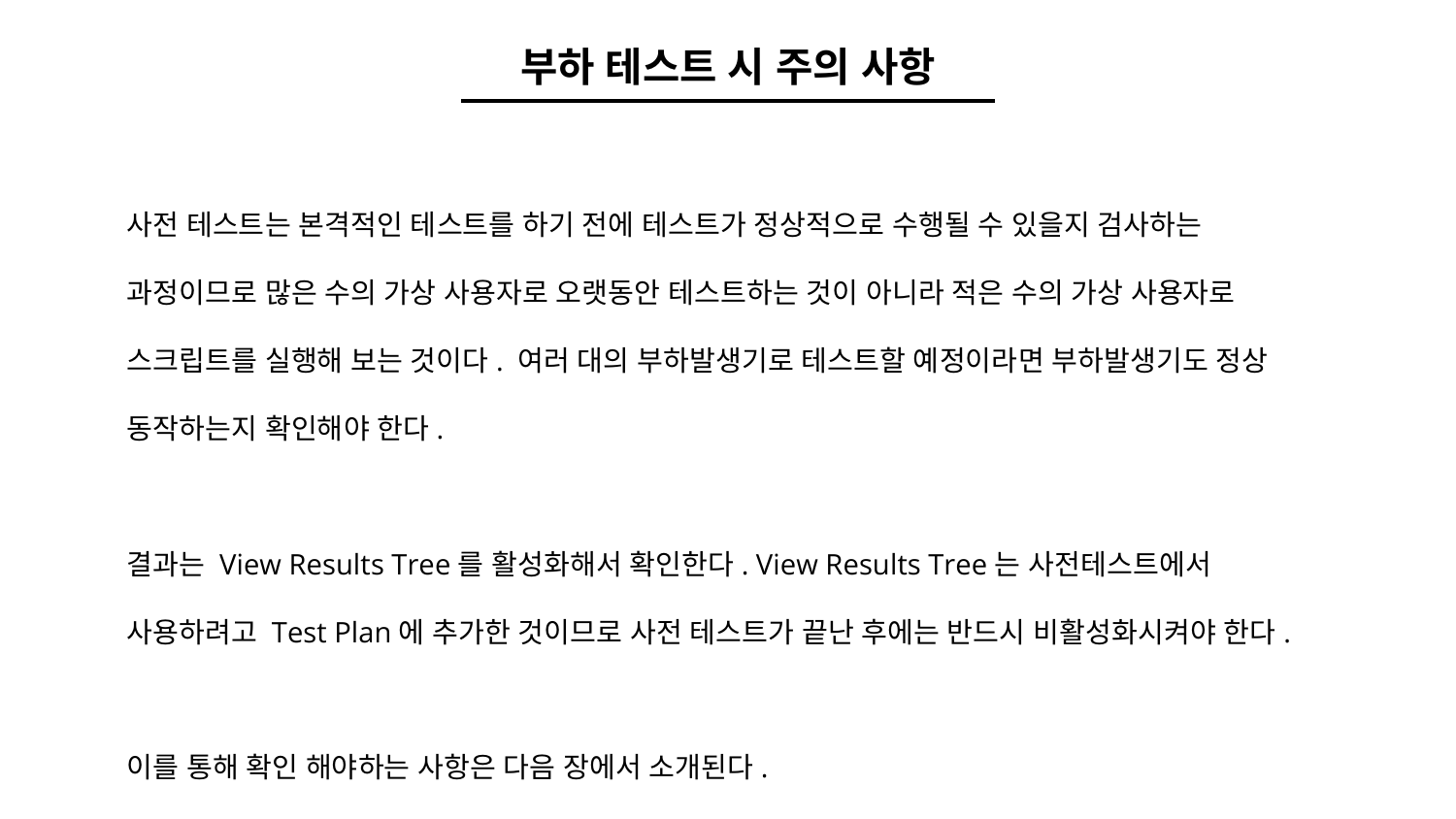

부하 테스트 시 주의 사항
사전 테스트는 본격적인 테스트를 하기 전에 테스트가 정상적으로 수행될 수 있을지 검사하는 과정이므로 많은 수의 가상 사용자로 오랫동안 테스트하는 것이 아니라 적은 수의 가상 사용자로 스크립트를 실행해 보는 것이다. 여러 대의 부하발생기로 테스트할 예정이라면 부하발생기도 정상 동작하는지 확인해야 한다.

결과는 View Results Tree를 활성화해서 확인한다. View Results Tree는 사전테스트에서 사용하려고 Test Plan에 추가한 것이므로 사전 테스트가 끝난 후에는 반드시 비활성화시켜야 한다.

이를 통해 확인 해야하는 사항은 다음 장에서 소개된다.